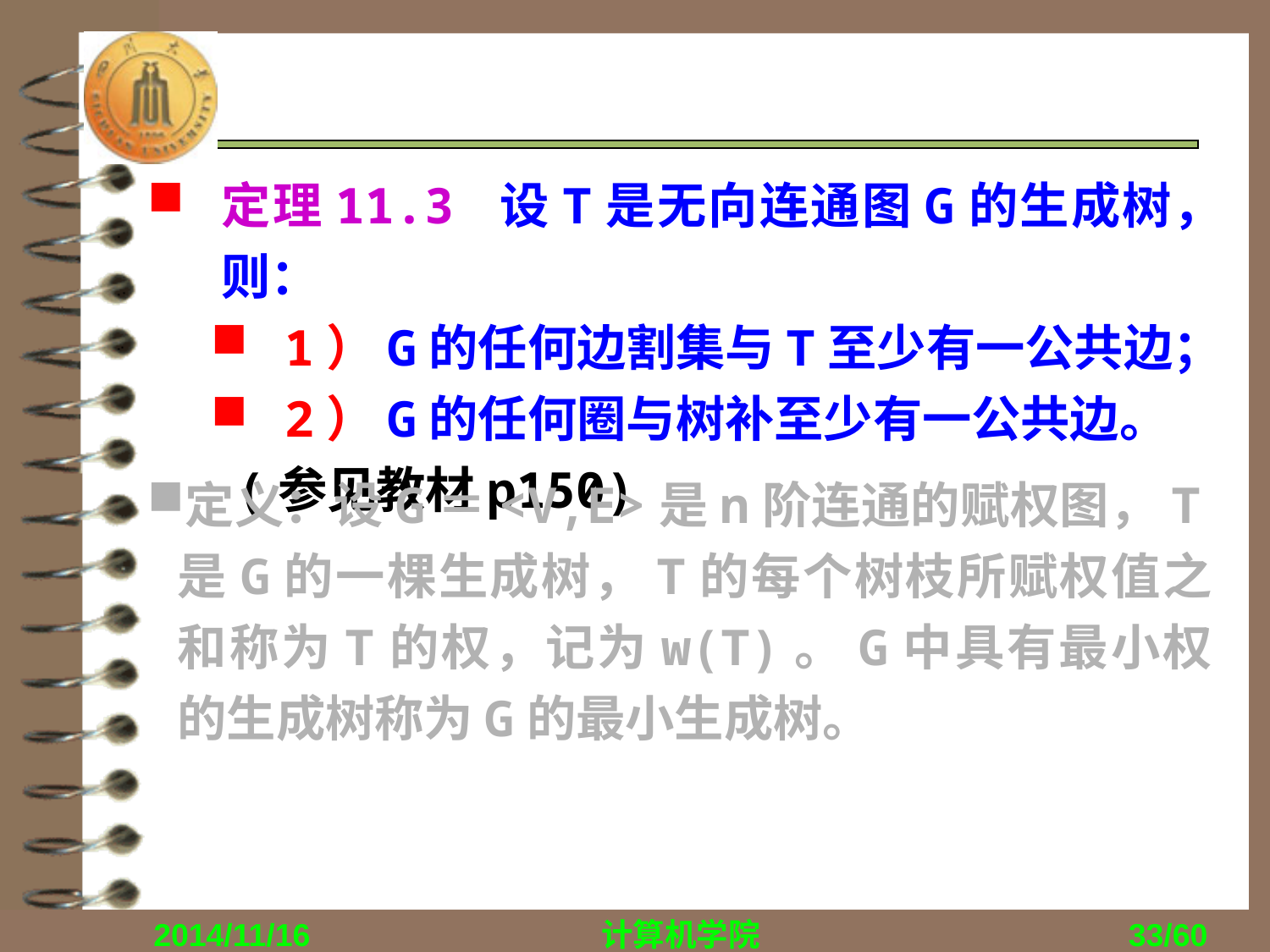

#
定理11.3 设T是无向连通图G的生成树，则：
1）G的任何边割集与T至少有一公共边；
2）G的任何圈与树补至少有一公共边。
   (参见教材p150)
定义：设G＝<V,E>是n阶连通的赋权图，T是G的一棵生成树，T的每个树枝所赋权值之和称为T的权，记为w(T)。G中具有最小权的生成树称为G的最小生成树。
2014/11/16
计算机学院
33/60